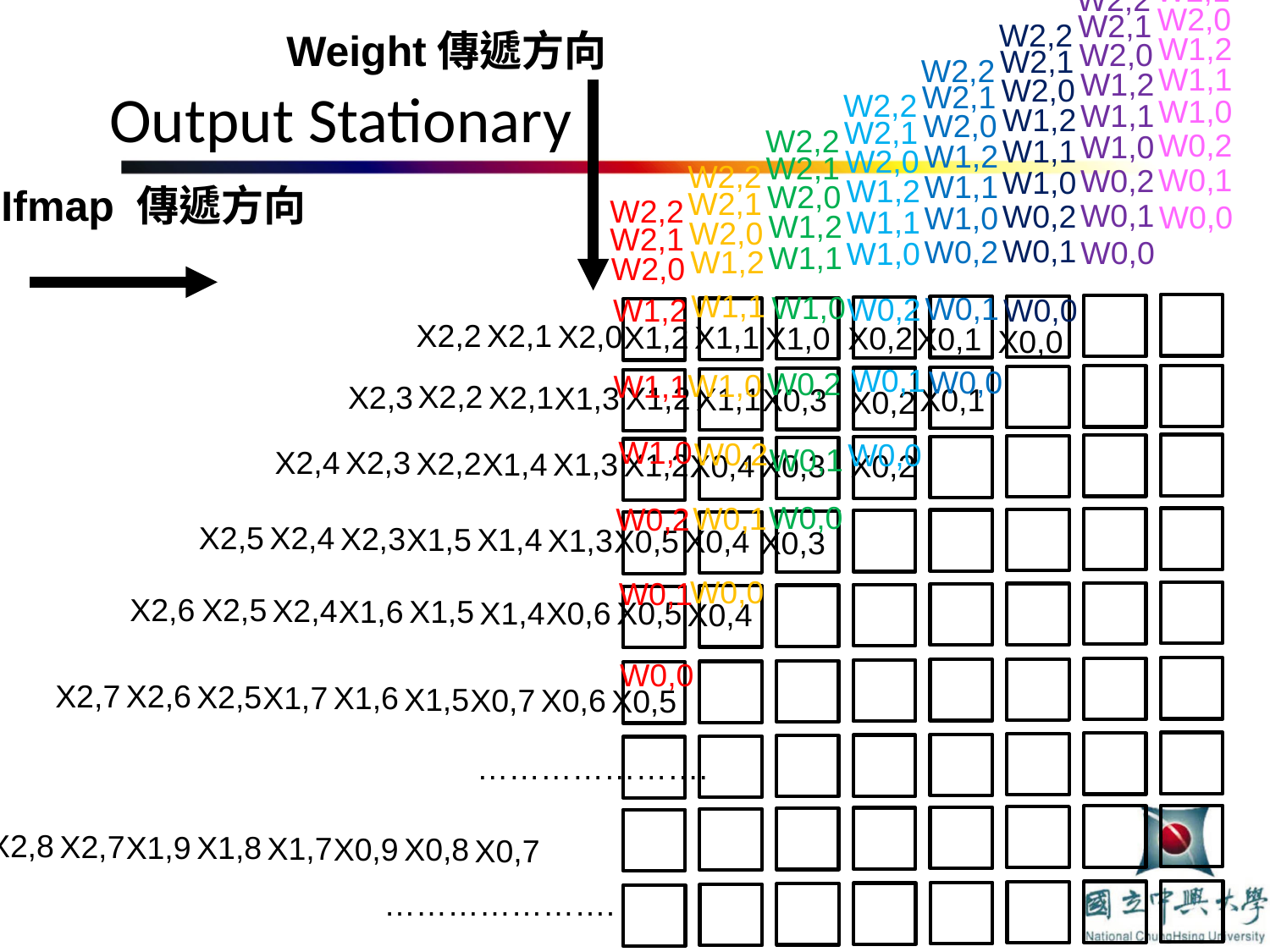

W2,2
W2,1
W2,2

W2,0
W2,1
W2,2
Weight傳遞方向
W1,2
W2,0
W2,1
# Output Stationary
W2,2
W1,1
W1,2
W2,0
W2,1
W2,2
W1,0
W1,1
W1,2
W2,0
W2,1
W2,2
W0,2
W1,0
W1,1
W1,2
W2,0
W2,1
W2,2
W0,1
W0,2
W1,0
W1,1
W1,2
W2,0
Ifmap 傳遞方向
W2,1
W2,2
W0,1
W0,2
W0,0
W1,0
W1,1
W1,2
W2,0
W2,1
W0,1
W0,2
W0,0
W1,0
W1,1
W1,2
W2,0
W1,1
W1,0
W0,1
W0,2
W1,2
W0,0

X2,2
X2,1
X2,0
X1,2
X1,1
X0,2
X1,0
X0,1
X0,0
X2,2
X2,1
X2,3
X1,3
X1,2
X1,1
X0,1
X0,3
X0,2
X2,4
X2,3
X2,2
X1,4
X1,3
X1,2
X0,2
X0,4
X0,3
X2,5
X2,4
X2,3
X1,5
X1,4
X1,3
X0,5
X0,4
X0,3
X2,6
X2,5
X2,4
X1,6
X1,5
X1,4
X0,6
X0,5
X0,4
X2,7
X2,6
X2,5
X1,7
X1,6
X1,5
X0,7
X0,6
X0,5
………………….
X2,9
X2,8
X2,7
X1,9
X1,8
X1,7
X0,9
X0,8
X0,7
W0,1
W0,0
W0,2
W1,0
W1,1

W1,0
W0,2
W0,0
W0,1

W0,0
W0,1
W0,2

W0,0
W0,1

W0,0

………………….